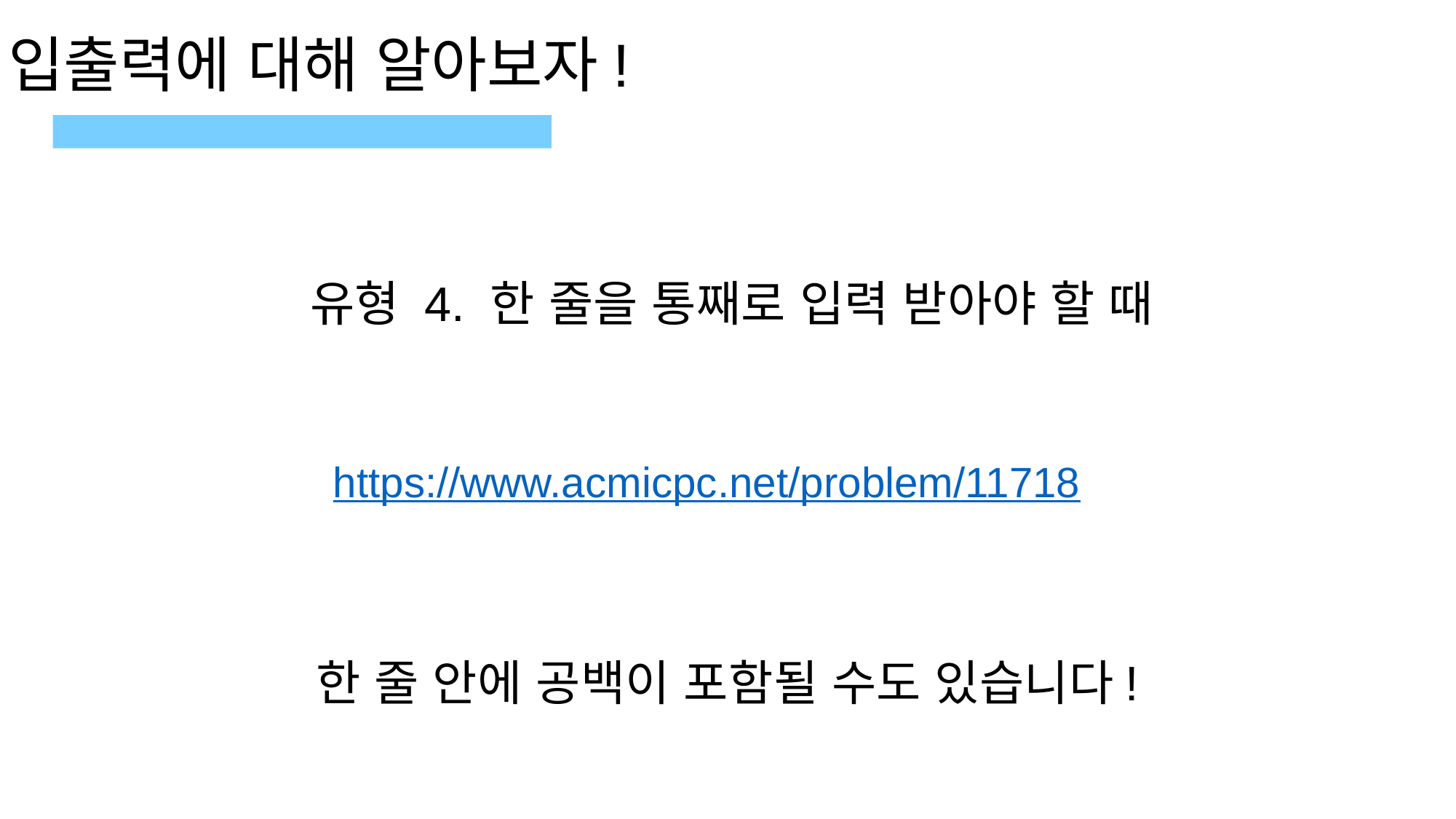

입출력에 대해 알아보자!

 유형 4. 한 줄을 통째로 입력 받아야 할 때
https://www.acmicpc.net/problem/11718
한 줄 안에 공백이 포함될 수도 있습니다!